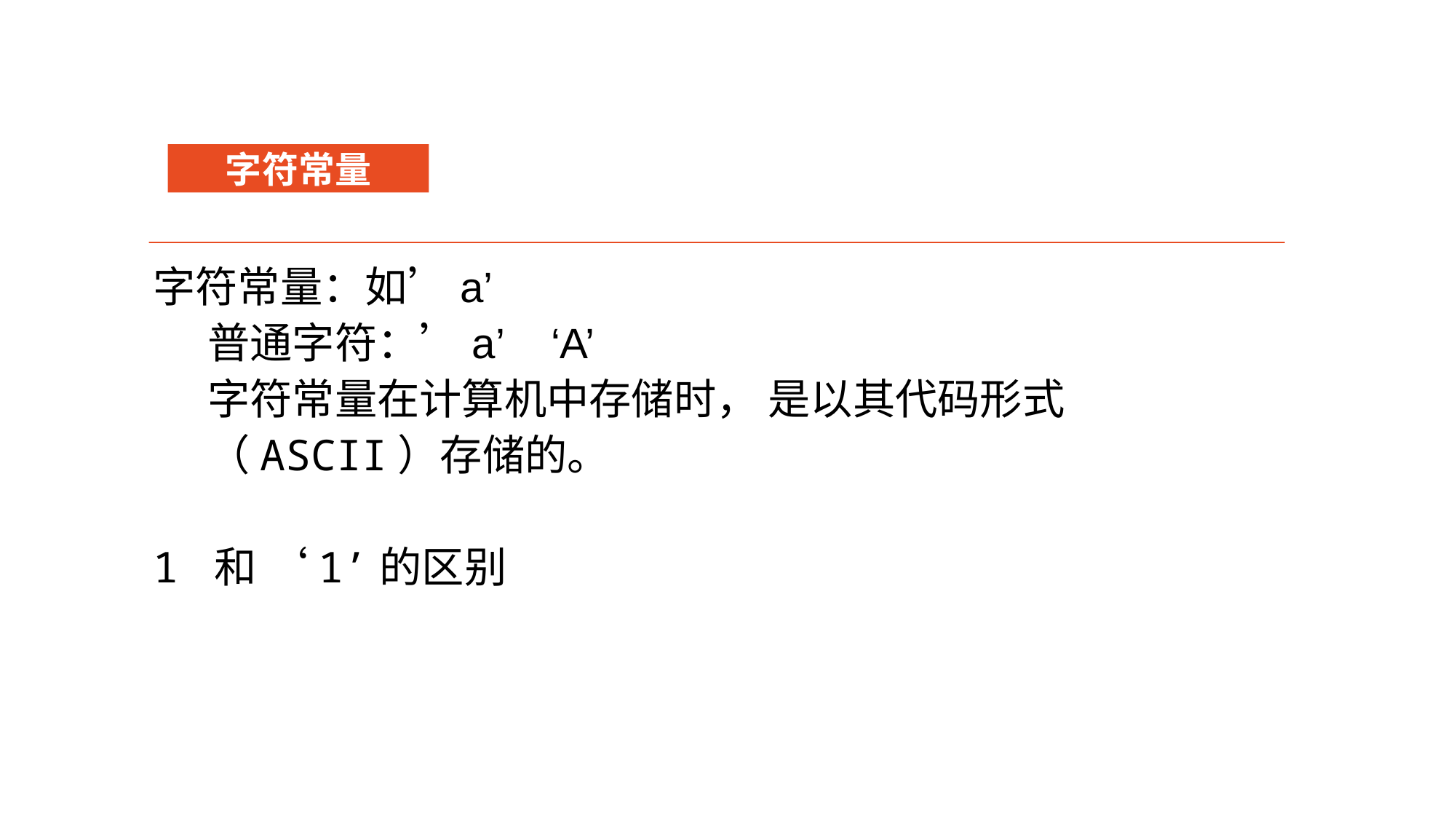

字符常量
字符常量：如’a’
普通字符：’a’    ‘A’
字符常量在计算机中存储时， 是以其代码形式（ASCII）存储的。

1 和 ‘1’的区别